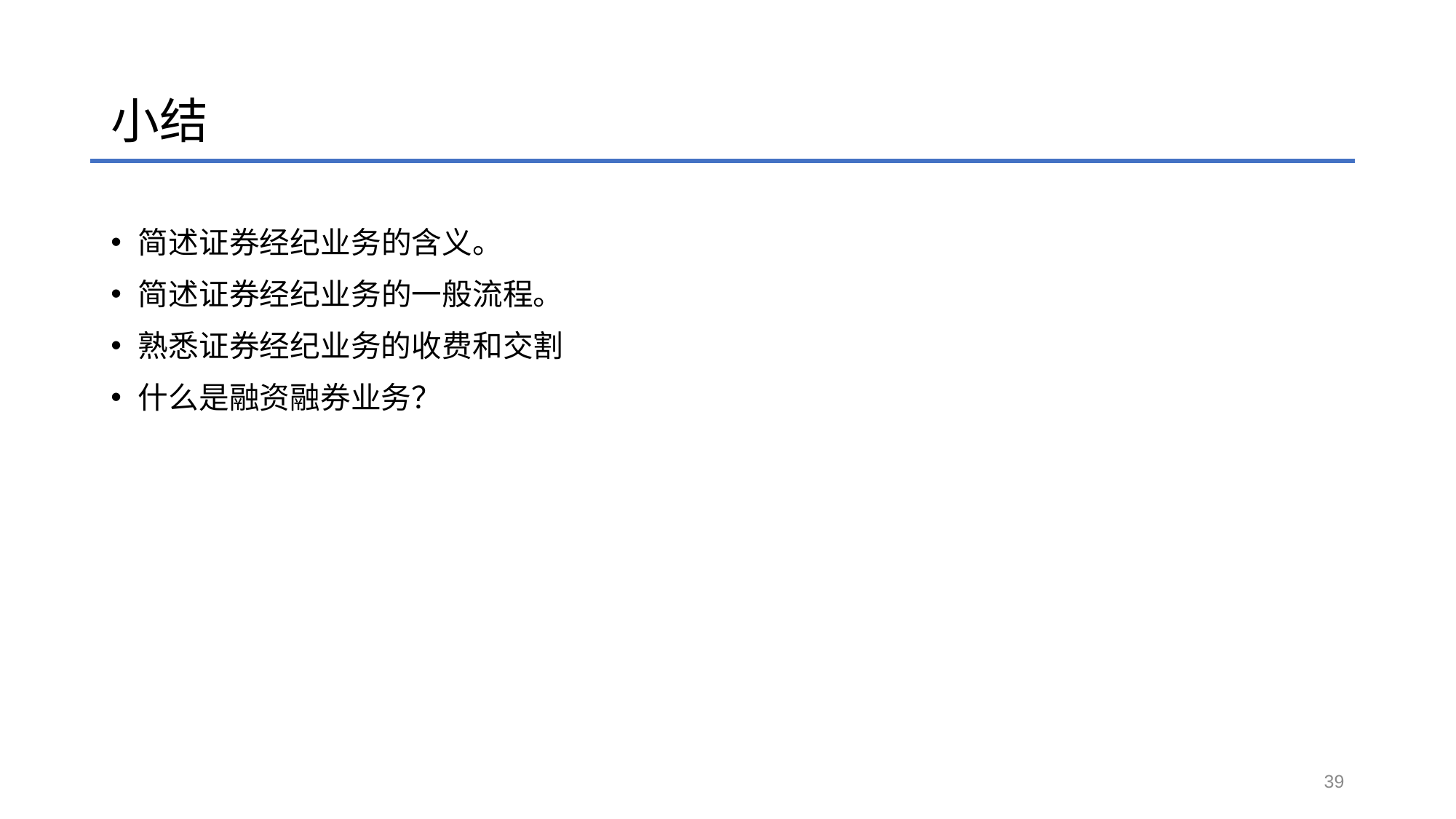

# 小结
简述证券经纪业务的含义。
简述证券经纪业务的一般流程。
熟悉证券经纪业务的收费和交割
什么是融资融券业务？
39